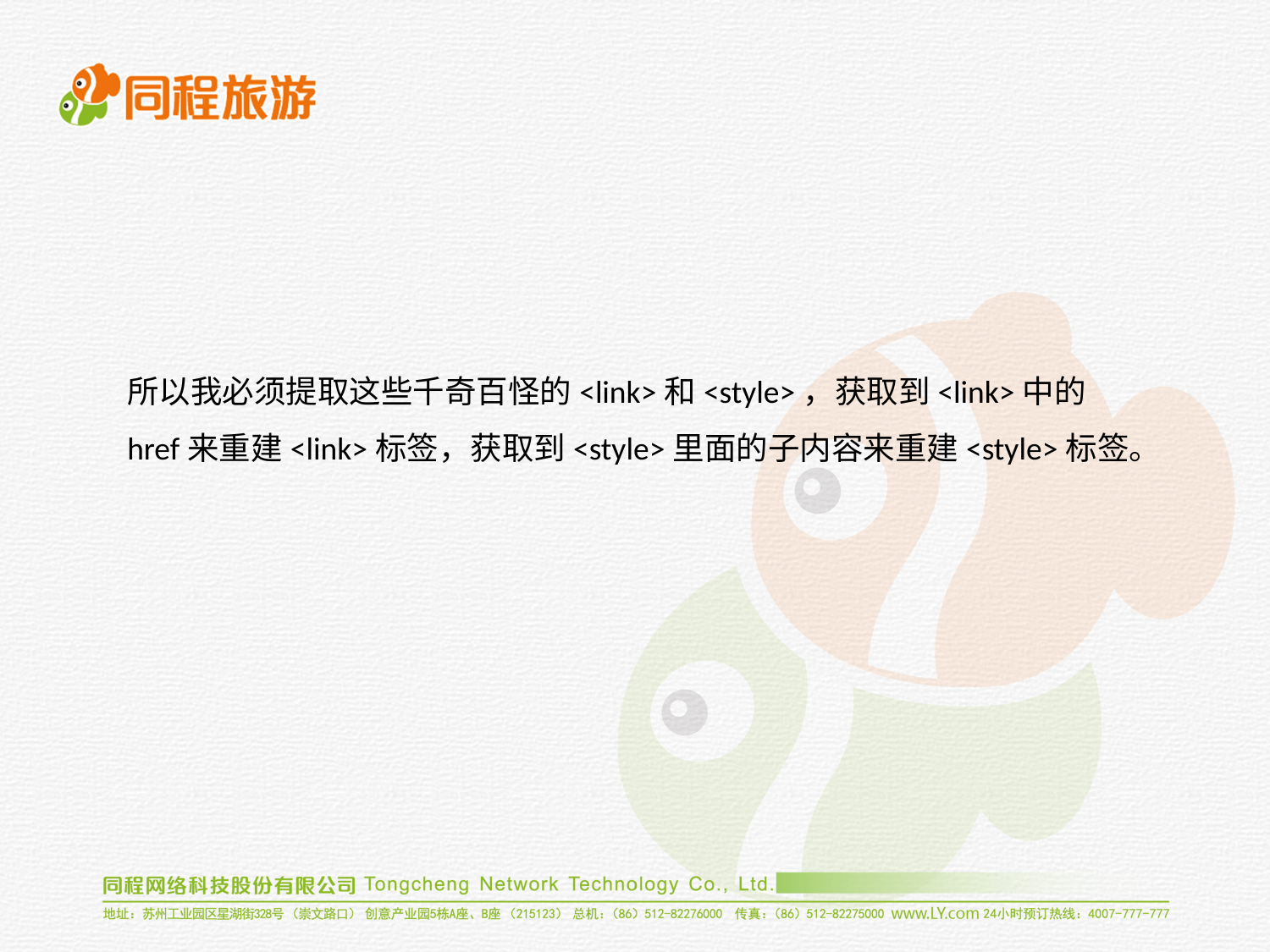

所以我必须提取这些千奇百怪的<link>和<style>，获取到<link>中的href来重建<link>标签，获取到<style>里面的子内容来重建<style>标签。